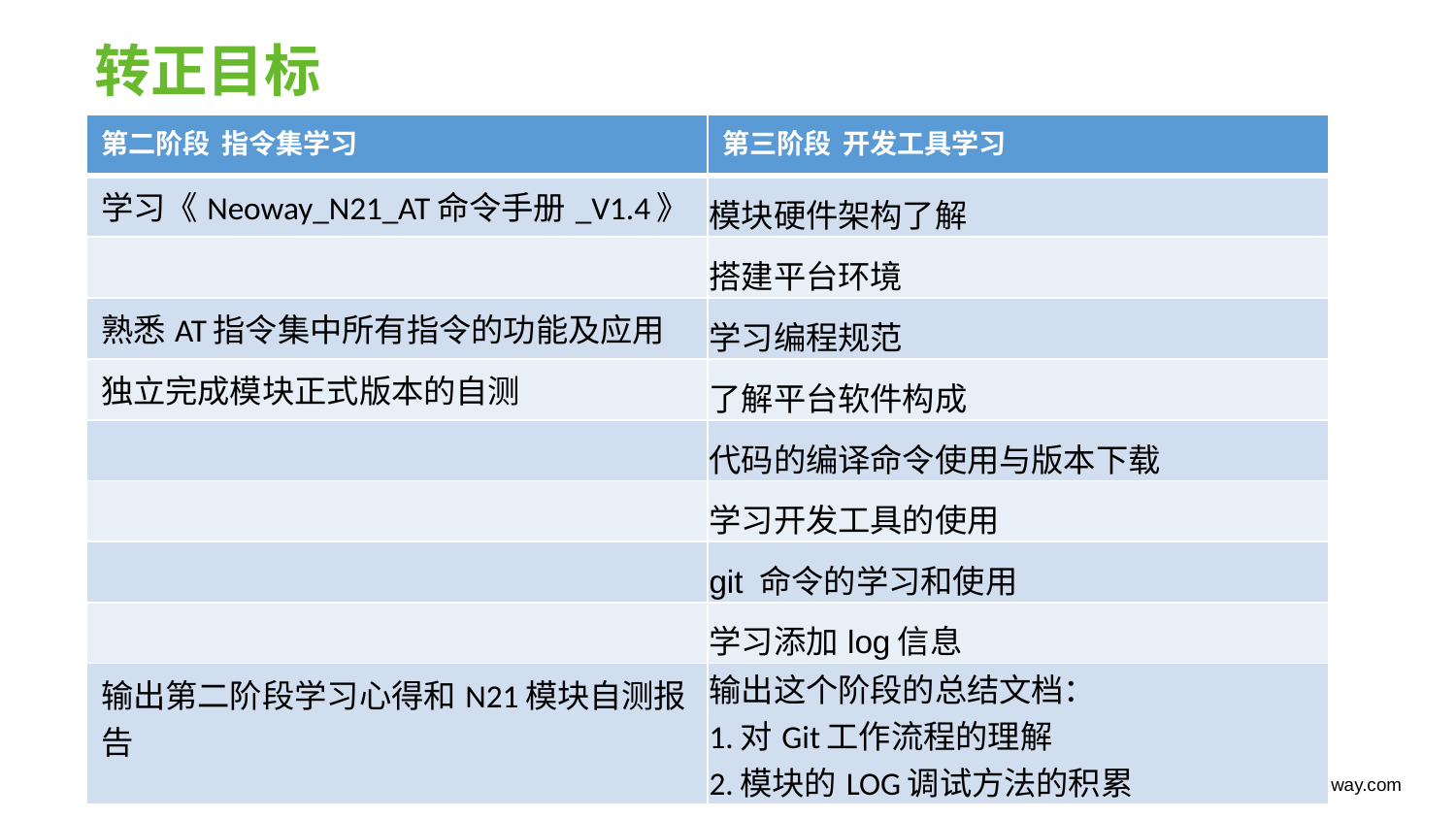

# 转正目标
| 第二阶段 指令集学习 | 第三阶段 开发工具学习 |
| --- | --- |
| 学习《Neoway\_N21\_AT命令手册\_V1.4》 | 模块硬件架构了解 |
|  | 搭建平台环境 |
| 熟悉AT指令集中所有指令的功能及应用 | 学习编程规范 |
| 独立完成模块正式版本的自测 | 了解平台软件构成 |
|  | 代码的编译命令使用与版本下载 |
|  | 学习开发工具的使用 |
|  | git 命令的学习和使用 |
|  | 学习添加log信息 |
| 输出第二阶段学习心得和N21模块自测报告 | 输出这个阶段的总结文档： 1.对Git工作流程的理解 2.模块的LOG调试方法的积累 |